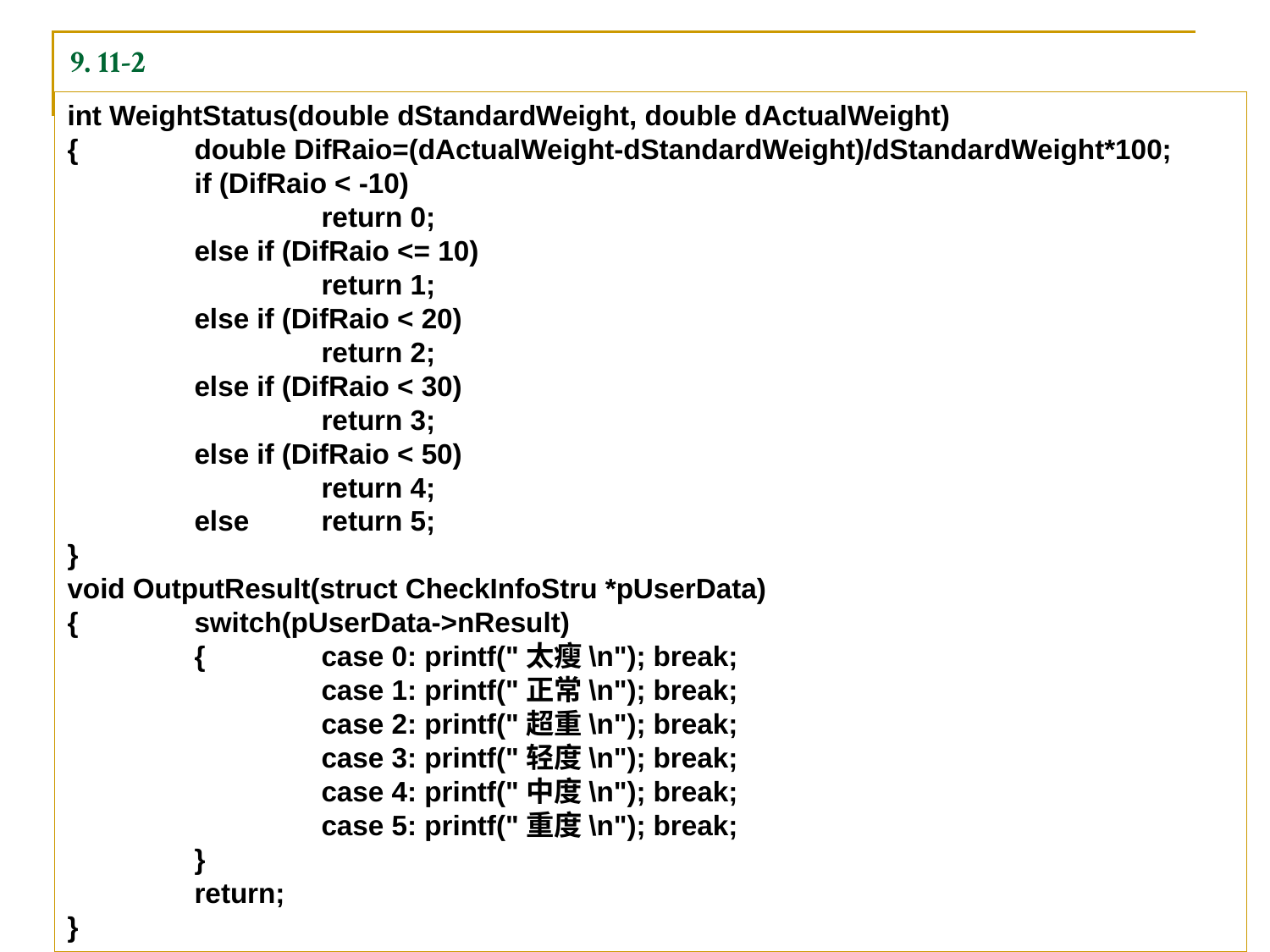

9. 11-2
int WeightStatus(double dStandardWeight, double dActualWeight)
{	double DifRaio=(dActualWeight-dStandardWeight)/dStandardWeight*100;
	if (DifRaio < -10)
		return 0;
	else if (DifRaio <= 10)
		return 1;
	else if (DifRaio < 20)
		return 2;
	else if (DifRaio < 30)
		return 3;
	else if (DifRaio < 50)
		return 4;
	else	return 5;
}
void OutputResult(struct CheckInfoStru *pUserData)
{	switch(pUserData->nResult)
	{	case 0: printf("太瘦\n"); break;
		case 1: printf("正常\n"); break;
		case 2: printf("超重\n"); break;
		case 3: printf("轻度\n"); break;
		case 4: printf("中度\n"); break;
		case 5: printf("重度\n"); break;
	}
	return;
}